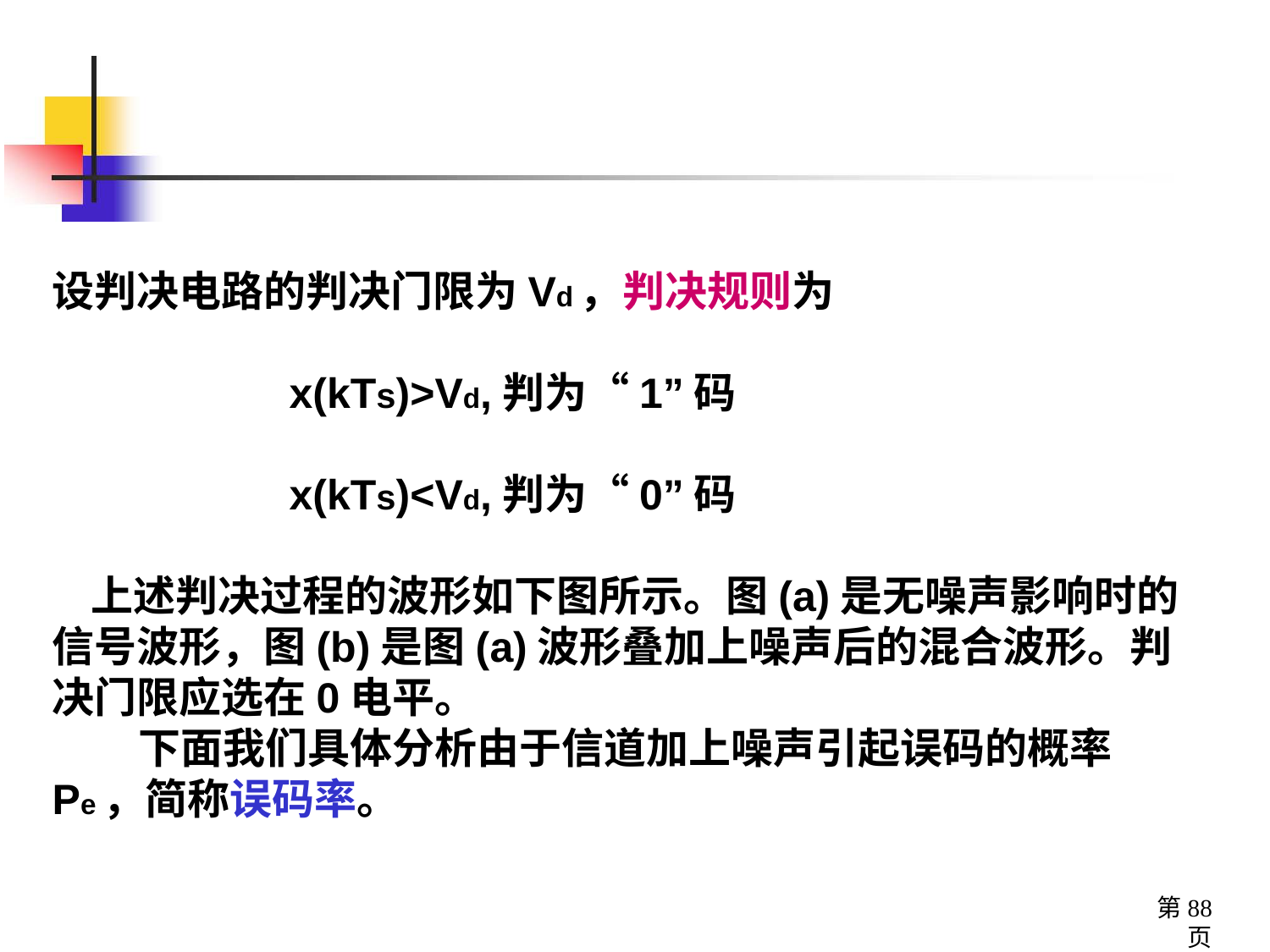

设判决电路的判决门限为Vd，判决规则为

                    x(kTs)>Vd,判为“1”码

                    x(kTs)<Vd,判为“0”码

   上述判决过程的波形如下图所示。图(a)是无噪声影响时的信号波形，图(b)是图(a)波形叠加上噪声后的混合波形。判决门限应选在0电平。
        下面我们具体分析由于信道加上噪声引起误码的概率Pe，简称误码率。

第88页